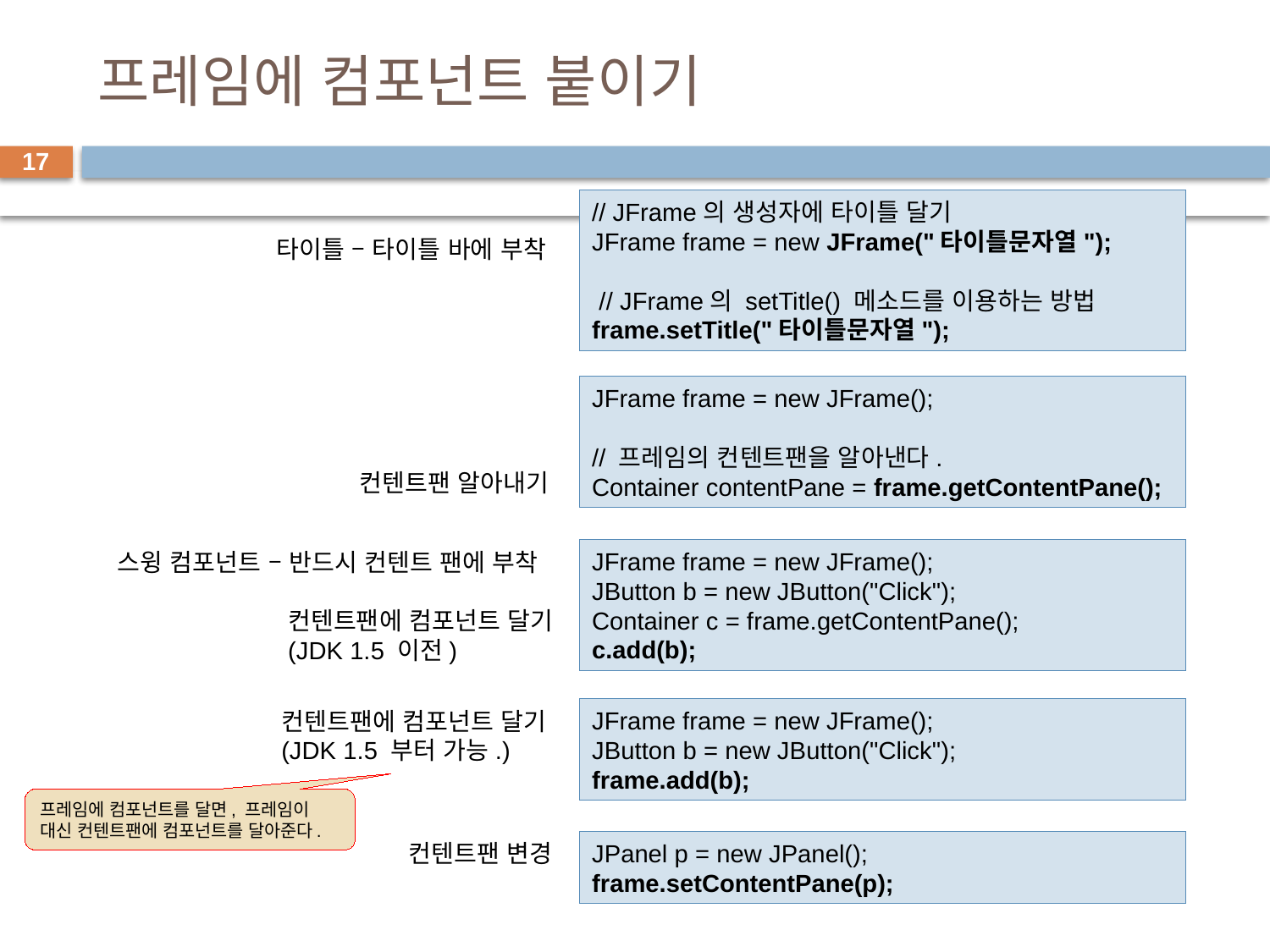

# 프레임에 컴포넌트 붙이기
17
// JFrame의 생성자에 타이틀 달기
JFrame frame = new JFrame("타이틀문자열");

 // JFrame의 setTitle() 메소드를 이용하는 방법
frame.setTitle("타이틀문자열");
타이틀 – 타이틀 바에 부착
JFrame frame = new JFrame();

// 프레임의 컨텐트팬을 알아낸다.
Container contentPane = frame.getContentPane();
컨텐트팬 알아내기
JFrame frame = new JFrame();
JButton b = new JButton("Click");
Container c = frame.getContentPane();
c.add(b);
스윙 컴포넌트 – 반드시 컨텐트 팬에 부착
컨텐트팬에 컴포넌트 달기
(JDK 1.5 이전)
JFrame frame = new JFrame();
JButton b = new JButton("Click");
frame.add(b);
컨텐트팬에 컴포넌트 달기
(JDK 1.5 부터 가능.)
프레임에 컴포넌트를 달면, 프레임이 대신 컨텐트팬에 컴포넌트를 달아준다.
컨텐트팬 변경
JPanel p = new JPanel();
frame.setContentPane(p);